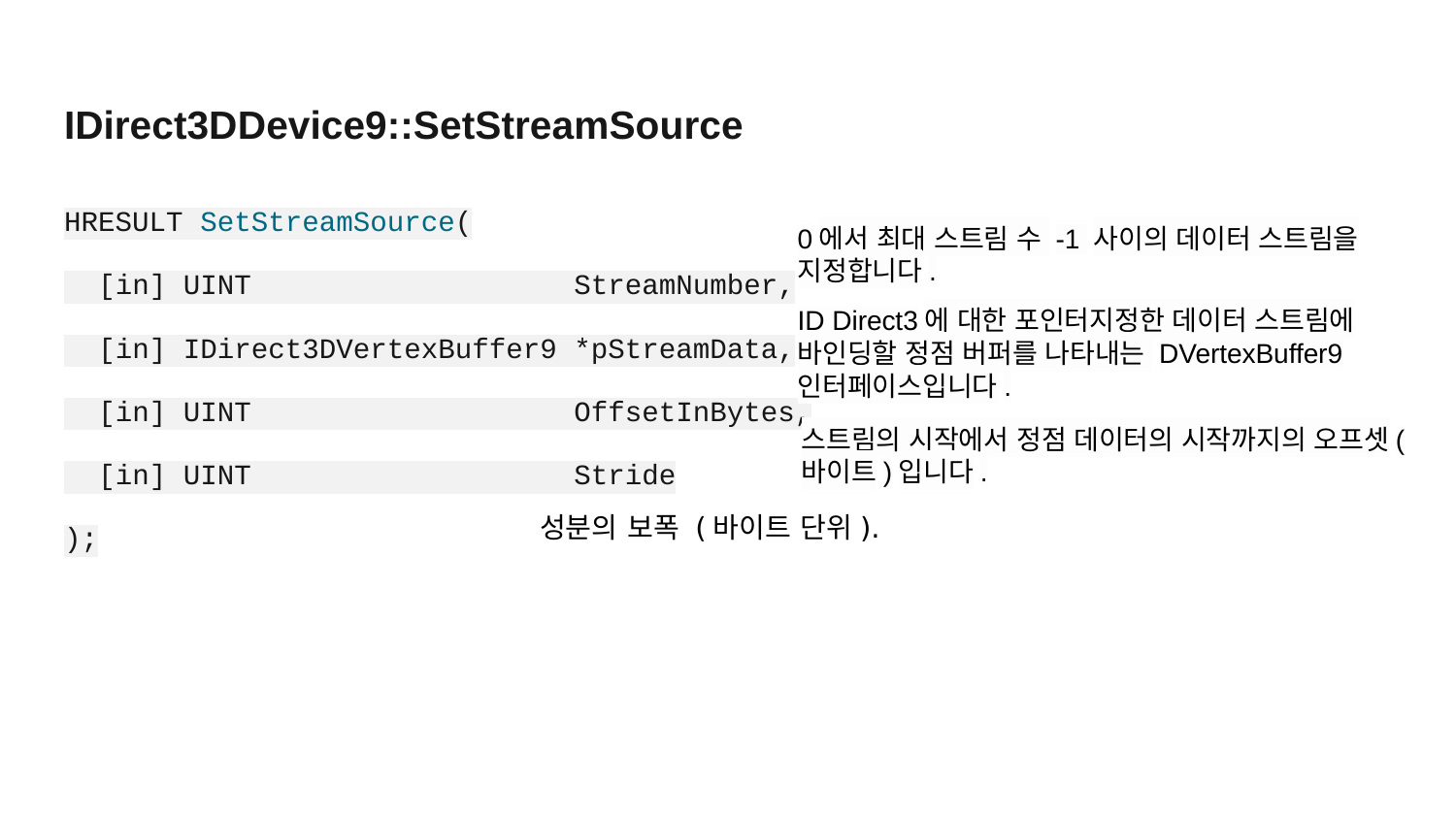

# IDirect3DDevice9::SetStreamSource

HRESULT SetStreamSource(
  [in] UINT                   StreamNumber,
  [in] IDirect3DVertexBuffer9 *pStreamData,
  [in] UINT                   OffsetInBytes,
  [in] UINT                   Stride
);
0에서 최대 스트림 수 -1 사이의 데이터 스트림을 지정합니다.
ID Direct3에 대한 포인터지정한 데이터 스트림에 바인딩할 정점 버퍼를 나타내는 DVertexBuffer9 인터페이스입니다.
스트림의 시작에서 정점 데이터의 시작까지의 오프셋(바이트)입니다.
성분의 보폭 (바이트 단위).